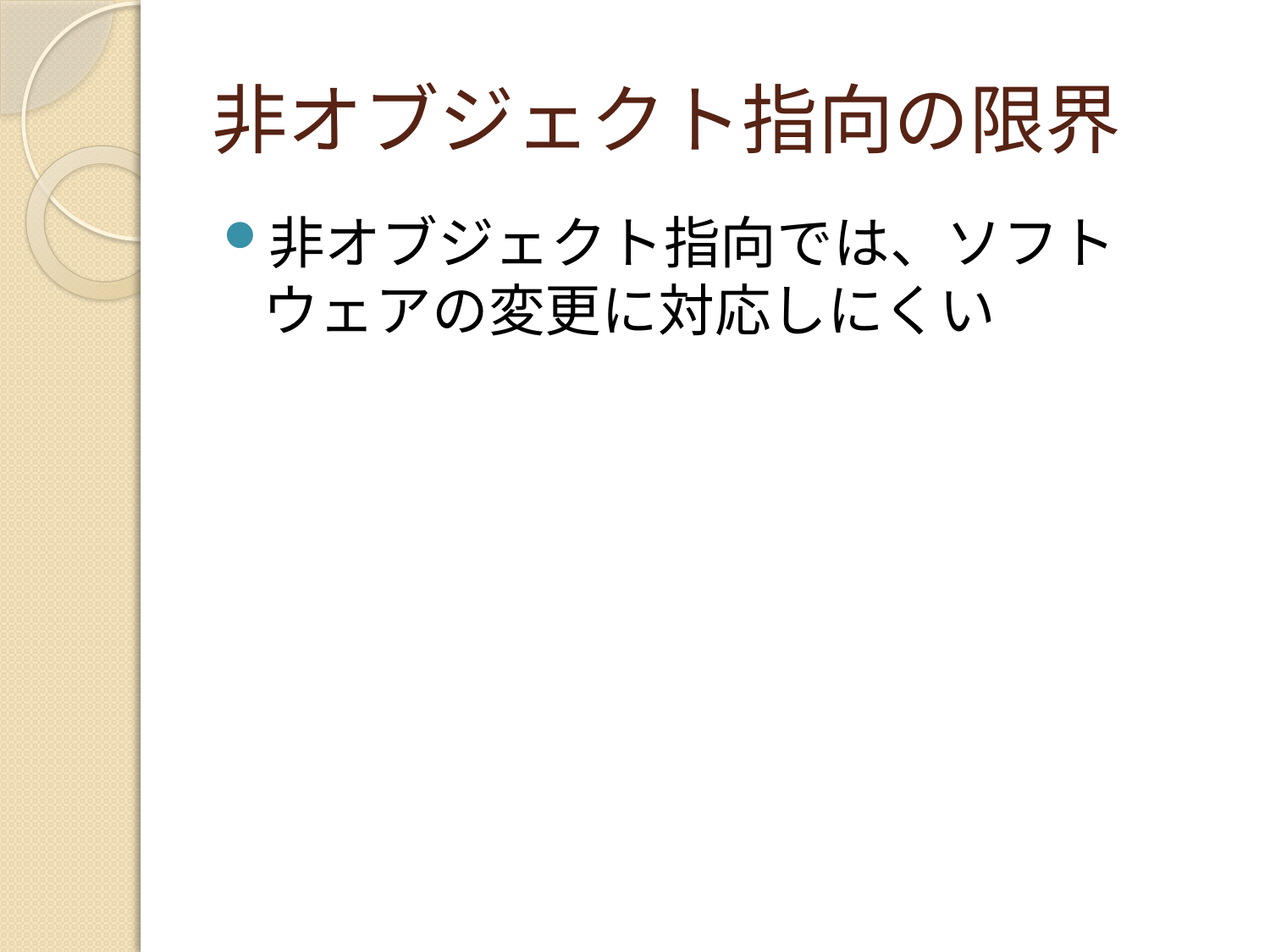

# 非オブジェクト指向の限界
非オブジェクト指向では、ソフトウェアの変更に対応しにくい